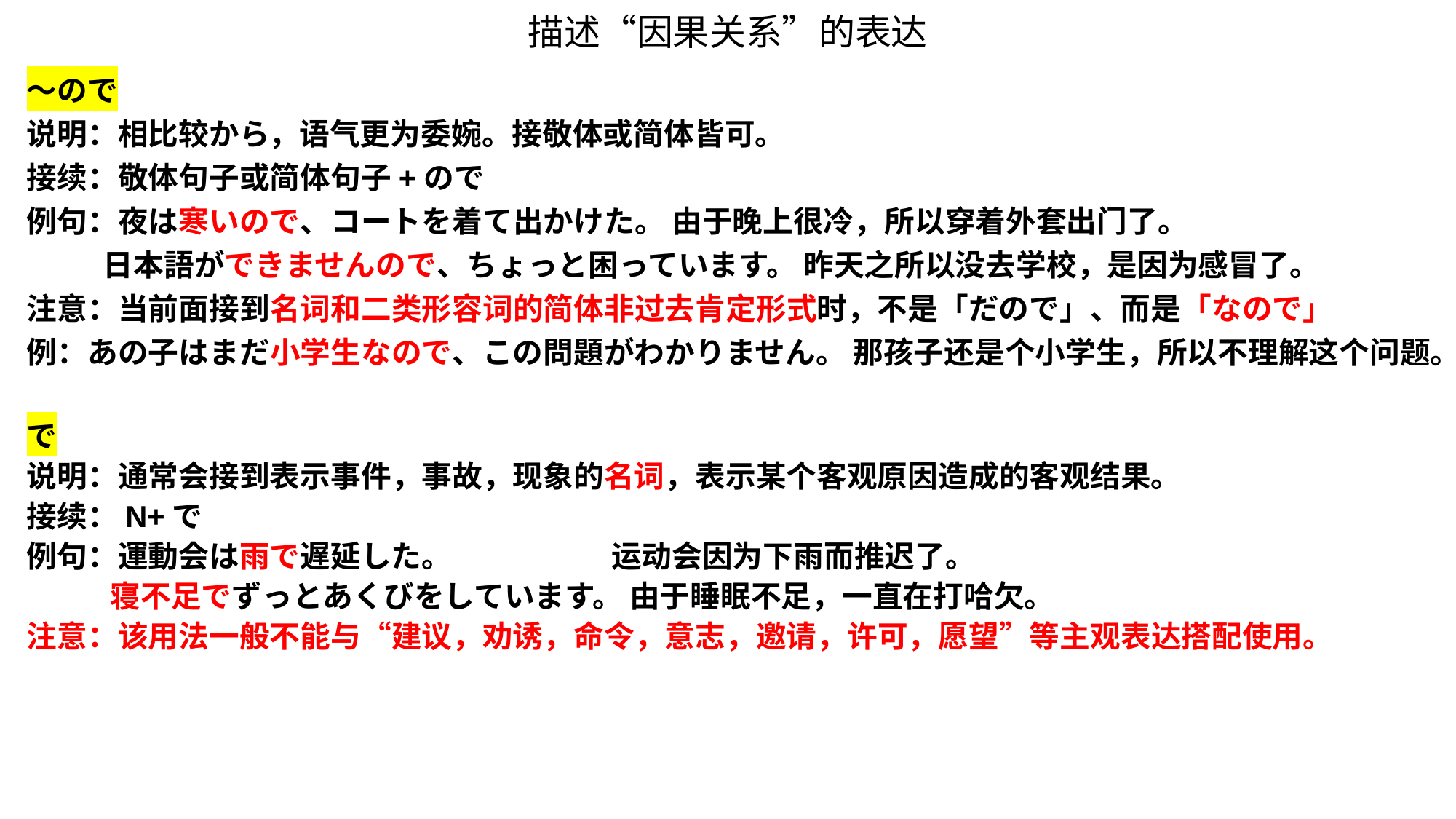

描述“因果关系”的表达
～ので
说明：相比较から，语气更为委婉。接敬体或简体皆可。
接续：敬体句子或简体句子+ので
例句：夜は寒いので、コートを着て出かけた。 由于晚上很冷，所以穿着外套出门了。
          日本語ができませんので、ちょっと困っています。 昨天之所以没去学校，是因为感冒了。
注意：当前面接到名词和二类形容词的简体非过去肯定形式时，不是「だので」、而是「なので」
例：あの子はまだ小学生なので、この問題がわかりません。 那孩子还是个小学生，所以不理解这个问题。

で
说明：通常会接到表示事件，事故，现象的名词，表示某个客观原因造成的客观结果。
接续：N+で
例句：運動会は雨で遅延した。                       运动会因为下雨而推迟了。
           寝不足でずっとあくびをしています。 由于睡眠不足，一直在打哈欠。
注意：该用法一般不能与“建议，劝诱，命令，意志，邀请，许可，愿望”等主观表达搭配使用。